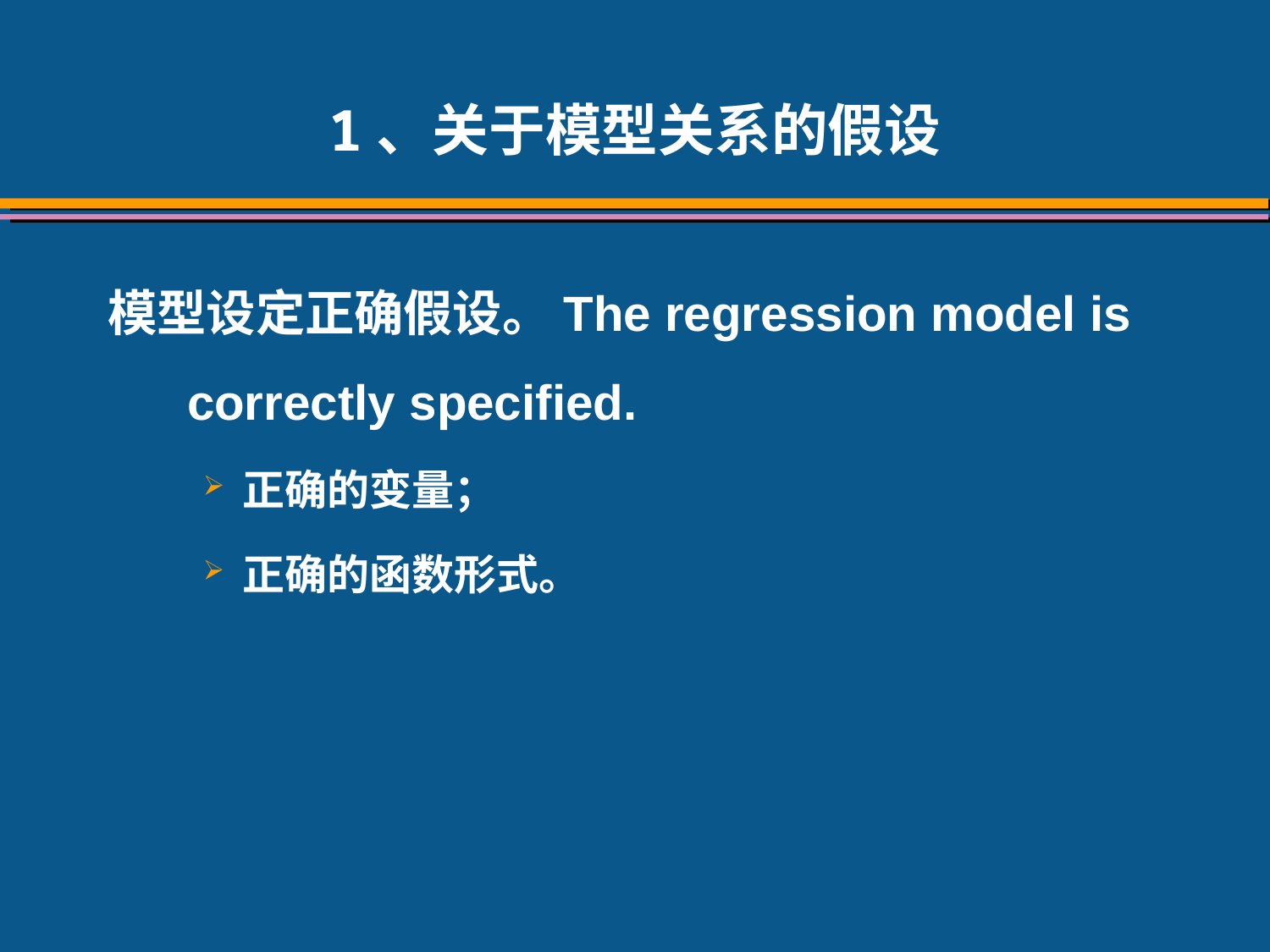

# 1、关于模型关系的假设
模型设定正确假设。The regression model is correctly specified.
正确的变量；
正确的函数形式。